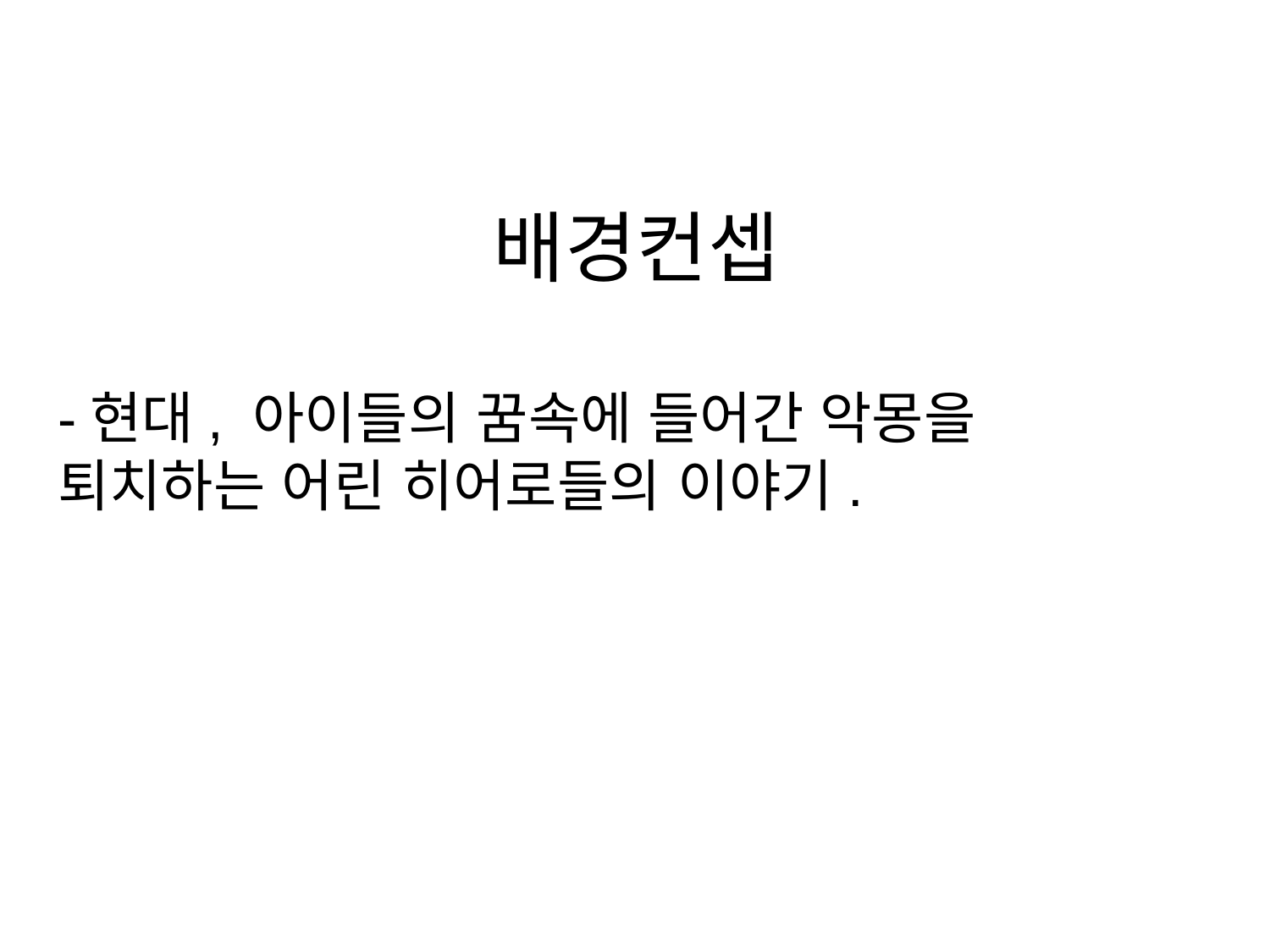

# 배경컨셉
-현대, 아이들의 꿈속에 들어간 악몽을 퇴치하는 어린 히어로들의 이야기.